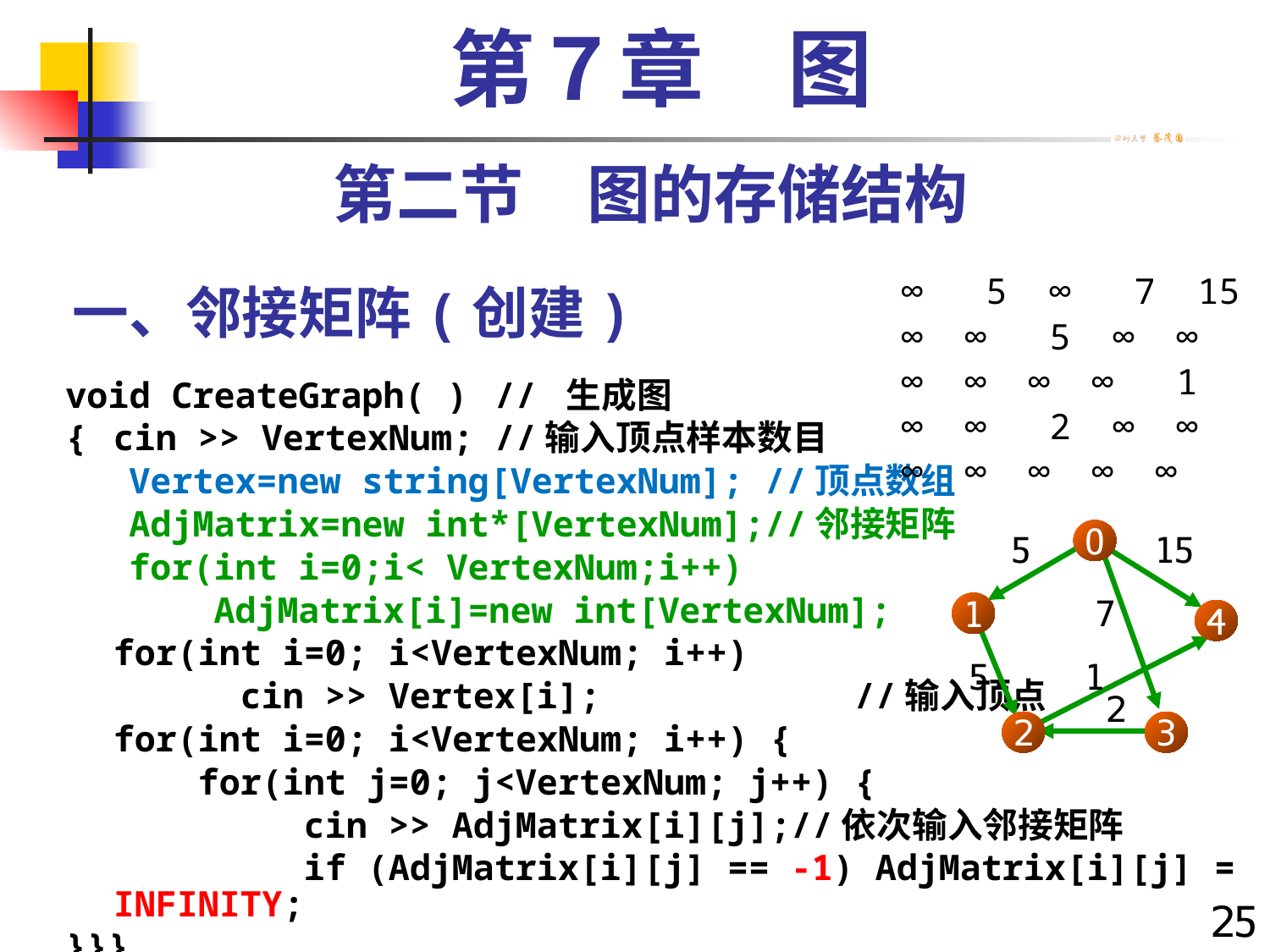

第７章　图
第二节　图的存储结构
# 一、邻接矩阵(创建)
∞   5  ∞   7  15
∞  ∞   5  ∞  ∞
∞  ∞  ∞  ∞   1
∞  ∞   2  ∞  ∞
∞  ∞  ∞  ∞  ∞
void CreateGraph( )	// 生成图
{	cin >> VertexNum;	//输入顶点样本数目
   Vertex=new string[VertexNum]; //顶点数组
   AdjMatrix=new int*[VertexNum];//邻接矩阵
   for(int i=0;i< VertexNum;i++)
       AdjMatrix[i]=new int[VertexNum];
	for(int i=0; i<VertexNum; i++)
		cin >> Vertex[i]; 	     //输入顶点
	for(int i=0; i<VertexNum; i++) {
	    for(int j=0; j<VertexNum; j++) {
		   cin >> AdjMatrix[i][j];//依次输入邻接矩阵
		   if (AdjMatrix[i][j] == -1) AdjMatrix[i][j] = INFINITY;
}}}
0

1
4

2
3

5
15
7
5
1
2
25